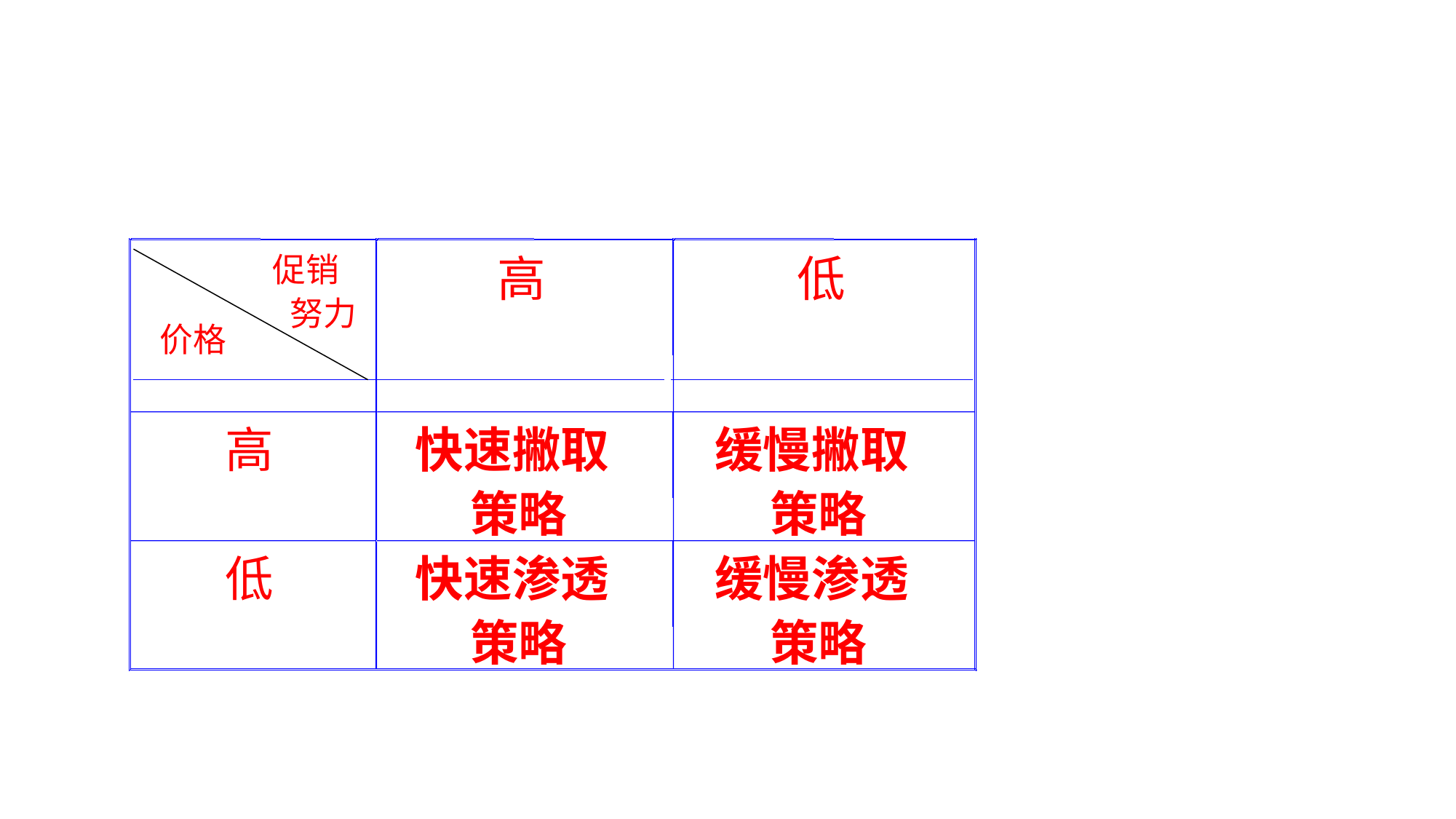

高
低

促销

努力
价格

高
快速撇取
缓慢撇取
策略
策略

低
快速渗透
缓慢渗透
策略
策略